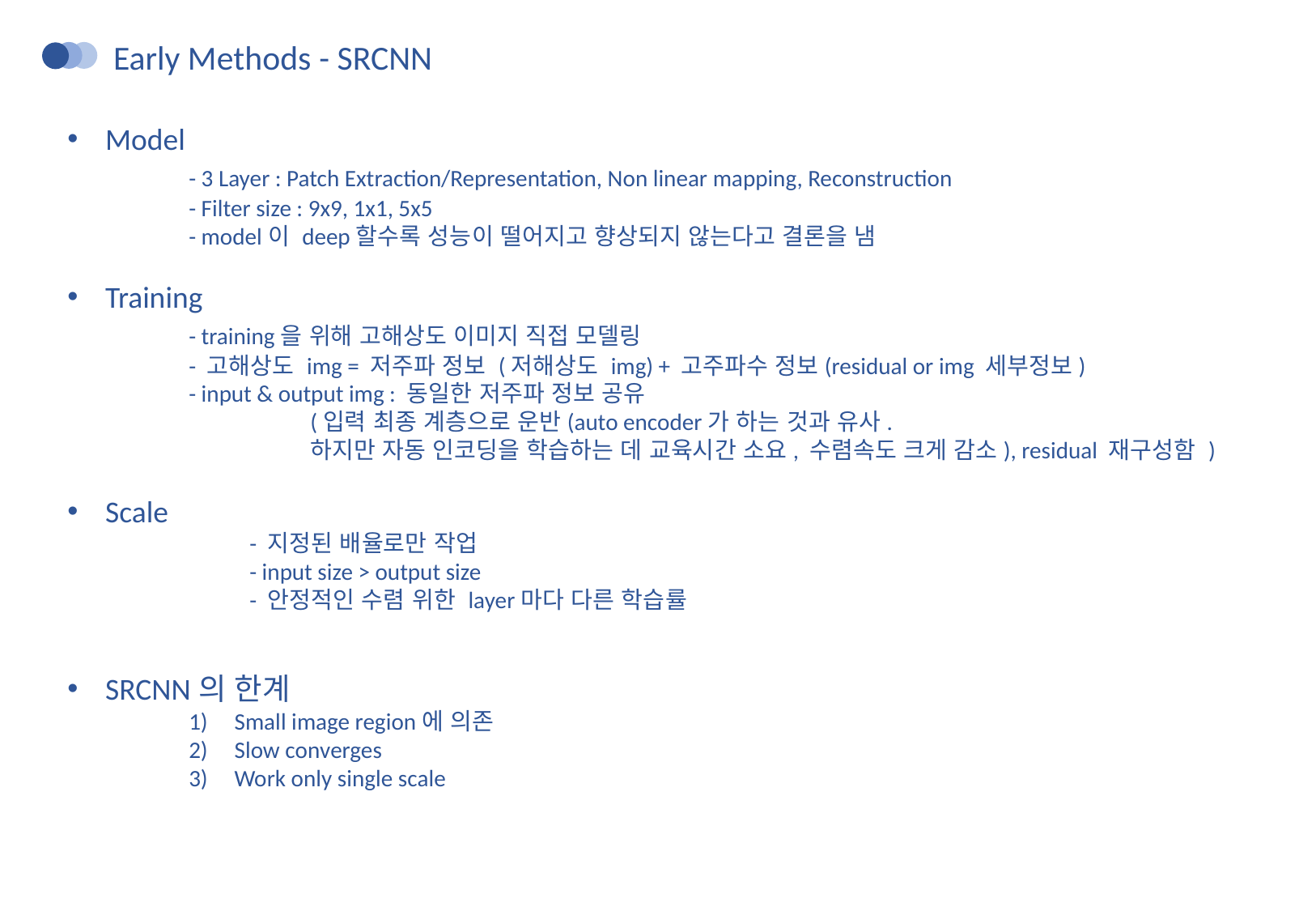

Early Methods - SRCNN

Model
	- 3 Layer : Patch Extraction/Representation, Non linear mapping, Reconstruction
	- Filter size : 9x9, 1x1, 5x5
	- model이 deep할수록 성능이 떨어지고 향상되지 않는다고 결론을 냄

Training
	- training을 위해 고해상도 이미지 직접 모델링
	- 고해상도 img = 저주파 정보 (저해상도 img) + 고주파수 정보(residual or img 세부정보)
	- input & output img : 동일한 저주파 정보 공유
		(입력 최종 계층으로 운반(auto encoder가 하는 것과 유사.
		하지만 자동 인코딩을 학습하는 데 교육시간 소요, 수렴속도 크게 감소), residual 재구성함 )

Scale
	- 지정된 배율로만 작업
	- input size > output size
	- 안정적인 수렴 위한 layer마다 다른 학습률

SRCNN의 한계
Small image region에 의존
Slow converges
Work only single scale